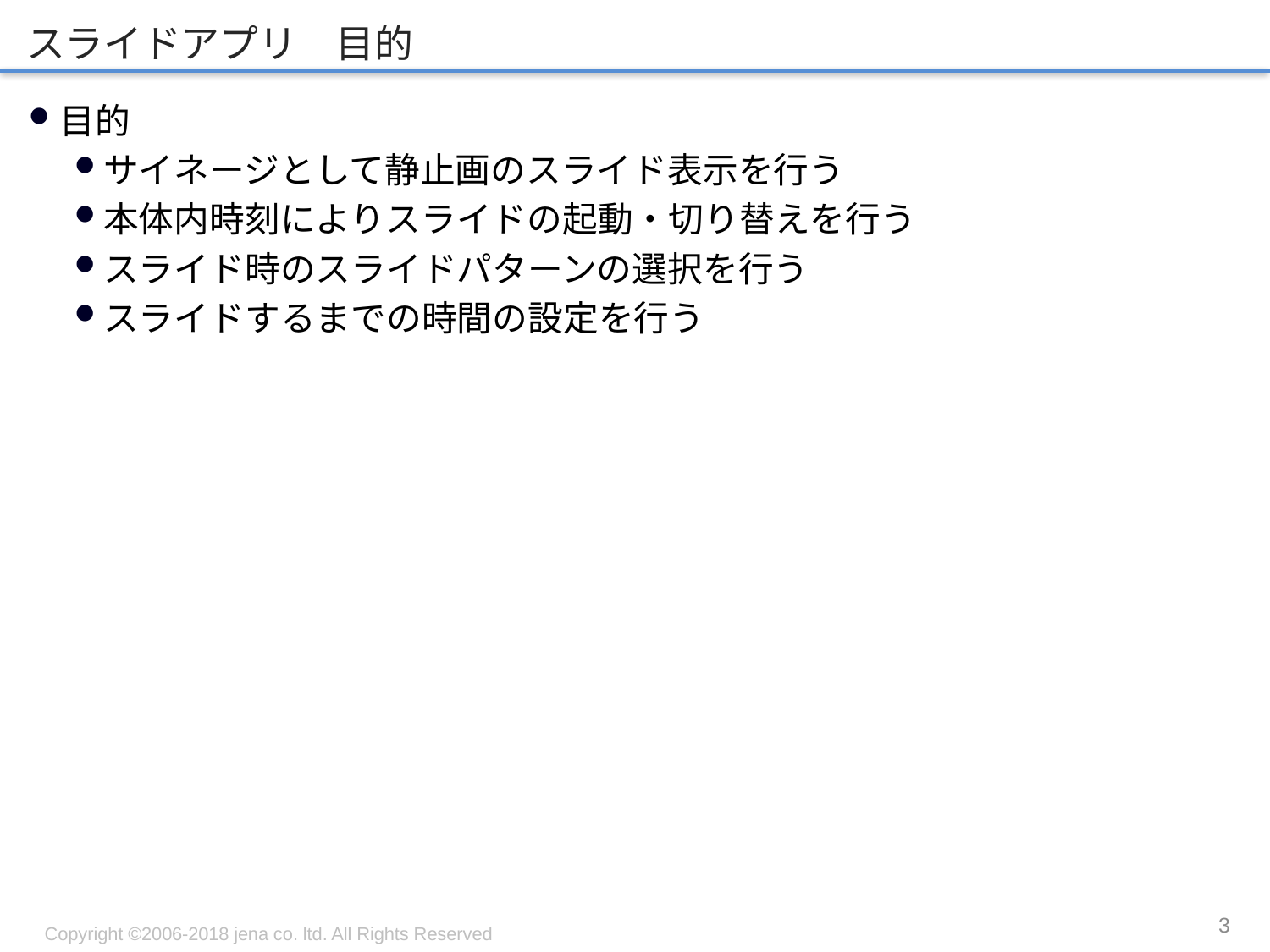

# スライドアプリ　目的
目的
サイネージとして静止画のスライド表示を行う
本体内時刻によりスライドの起動・切り替えを行う
スライド時のスライドパターンの選択を行う
スライドするまでの時間の設定を行う

3